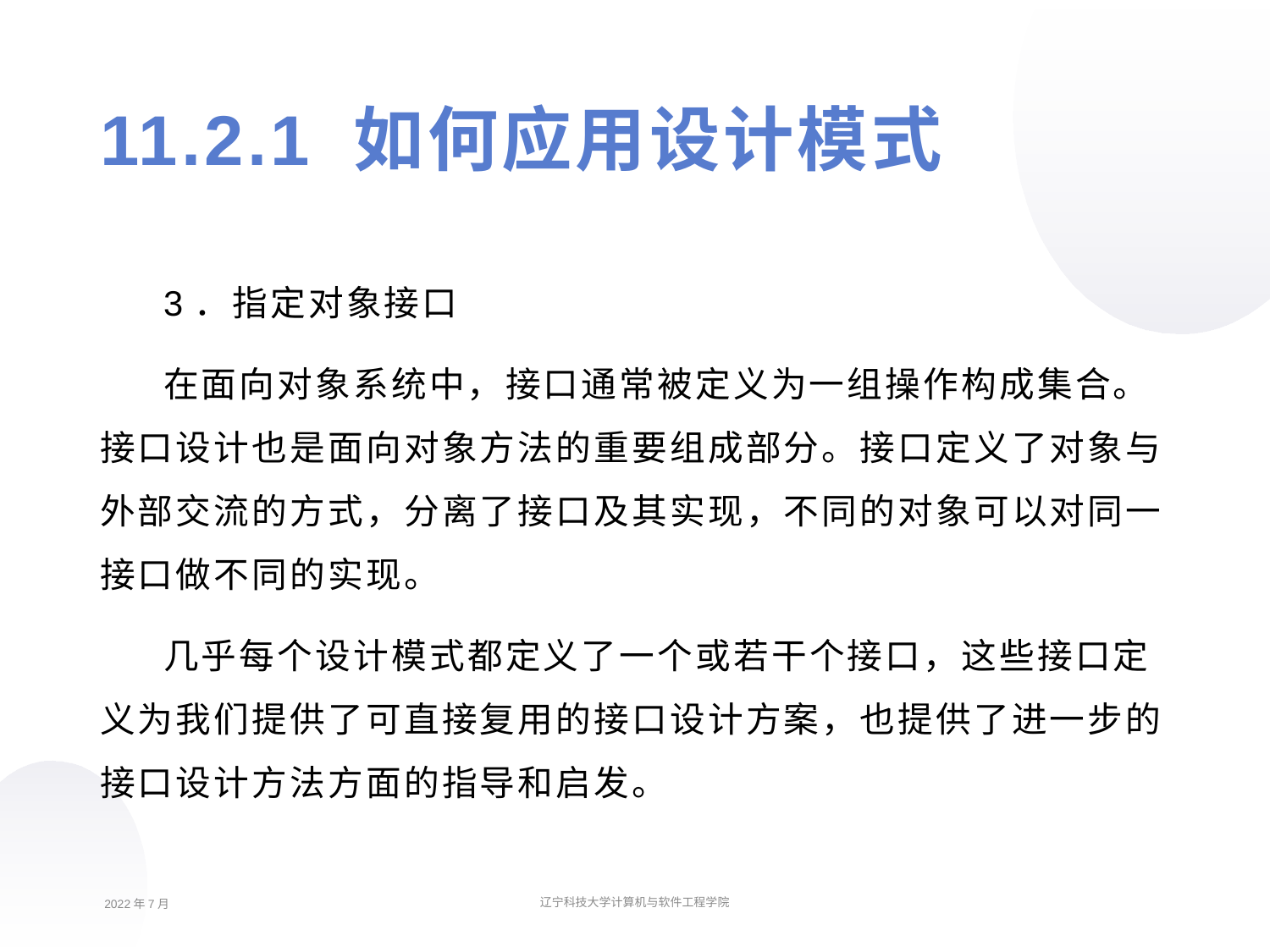

11.2.1 如何应用设计模式
3．指定对象接口
在面向对象系统中，接口通常被定义为一组操作构成集合。接口设计也是面向对象方法的重要组成部分。接口定义了对象与外部交流的方式，分离了接口及其实现，不同的对象可以对同一接口做不同的实现。
几乎每个设计模式都定义了一个或若干个接口，这些接口定义为我们提供了可直接复用的接口设计方案，也提供了进一步的接口设计方法方面的指导和启发。

2022年7月
辽宁科技大学计算机与软件工程学院
21